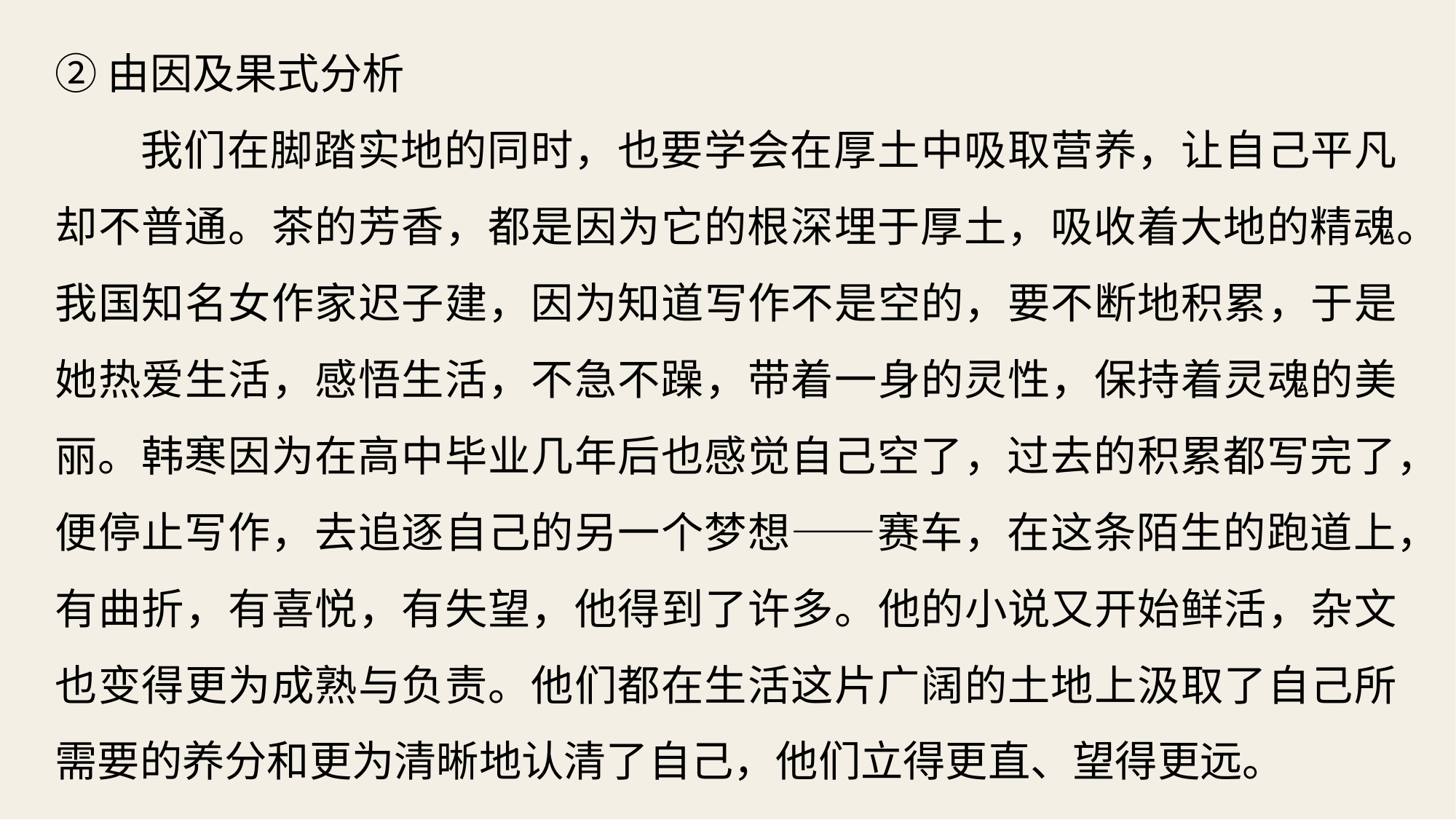

②由因及果式分析
我们在脚踏实地的同时，也要学会在厚土中吸取营养，让自己平凡却不普通。茶的芳香，都是因为它的根深埋于厚土，吸收着大地的精魂。我国知名女作家迟子建，因为知道写作不是空的，要不断地积累，于是她热爱生活，感悟生活，不急不躁，带着一身的灵性，保持着灵魂的美丽。韩寒因为在高中毕业几年后也感觉自己空了，过去的积累都写完了，便停止写作，去追逐自己的另一个梦想——赛车，在这条陌生的跑道上，有曲折，有喜悦，有失望，他得到了许多。他的小说又开始鲜活，杂文也变得更为成熟与负责。他们都在生活这片广阔的土地上汲取了自己所需要的养分和更为清晰地认清了自己，他们立得更直、望得更远。